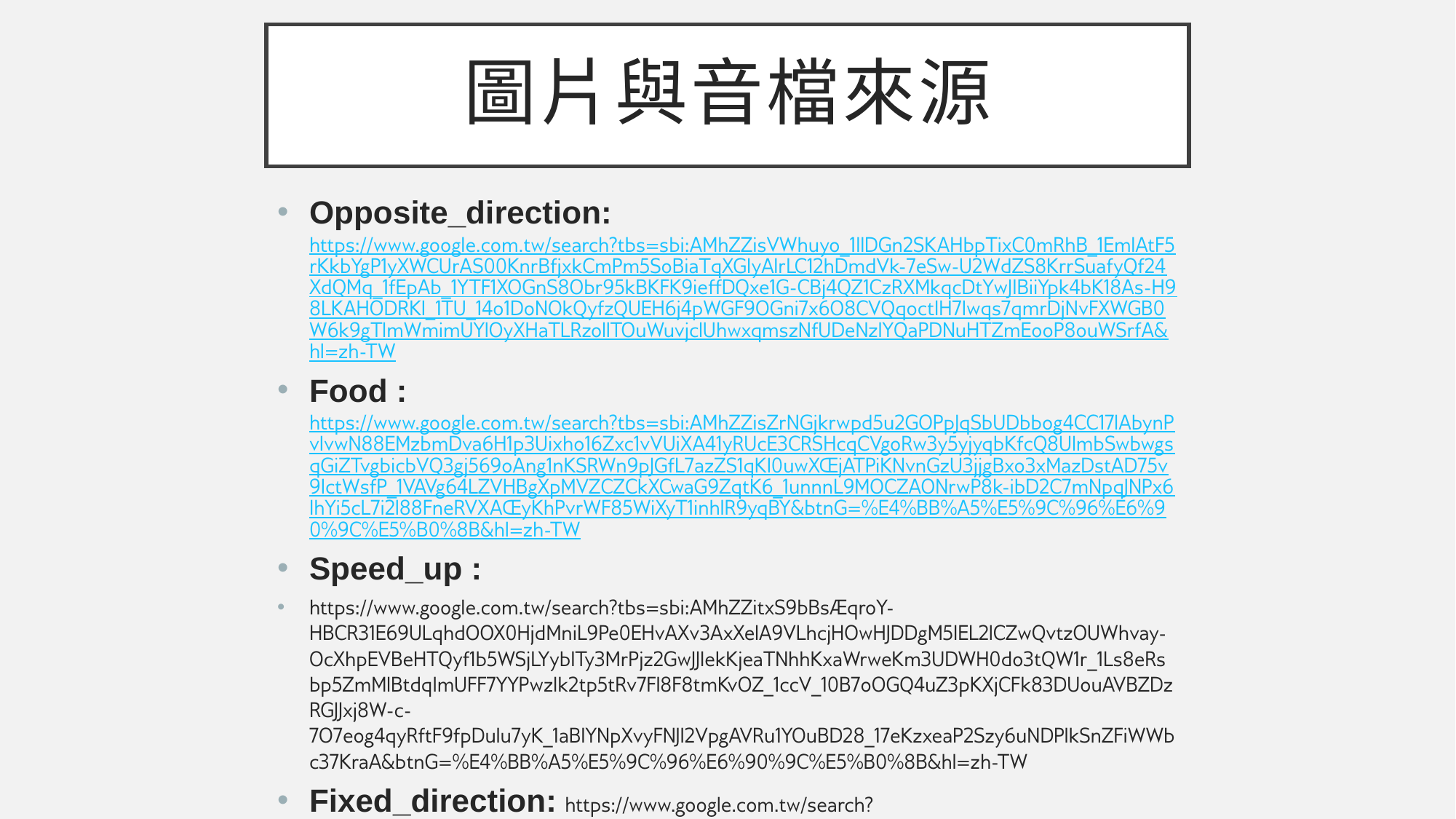

# 圖片與音檔來源
Opposite_direction: https://www.google.com.tw/search?tbs=sbi:AMhZZisVWhuyo_1IlDGn2SKAHbpTixC0mRhB_1EmlAtF5rKkbYgP1yXWCUrAS00KnrBfjxkCmPm5SoBiaTqXGIyAlrLC12hDmdVk-7eSw-U2WdZS8KrrSuafyQf24XdQMq_1fEpAb_1YTF1XOGnS8Obr95kBKFK9ieffDQxe1G-CBj4QZ1CzRXMkqcDtYwJIBiiYpk4bK18As-H98LKAHODRKI_1TU_14o1DoNOkQyfzQUEH6j4pWGF9OGni7x6O8CVQqoctIH7Iwqs7qmrDjNvFXWGB0W6k9gTlmWmimUYlOyXHaTLRzollTOuWuvjclUhwxqmszNfUDeNzlYQaPDNuHTZmEooP8ouWSrfA&hl=zh-TW
Food : https://www.google.com.tw/search?tbs=sbi:AMhZZisZrNGjkrwpd5u2GOPpJqSbUDbbog4CC17lAbynPvIvwN88EMzbmDva6H1p3Uixho16Zxc1vVUiXA41yRUcE3CRSHcqCVgoRw3y5yjyqbKfcQ8UlmbSwbwgsqGiZTvgbicbVQ3gj569oAng1nKSRWn9pJGfL7azZS1qKI0uwXOEjATPiKNvnGzU3jjgBxo3xMazDstAD75v9IctWsfP_1VAVg64LZVHBgXpMVZCZCkXCwaG9ZqtK6_1unnnL9MOCZAONrwP8k-ibD2C7mNpqJNPx6IhYi5cL7i2l88FneRVXAOEyKhPvrWF85WiXyT1inhlR9yqBY&btnG=%E4%BB%A5%E5%9C%96%E6%90%9C%E5%B0%8B&hl=zh-TW
Speed_up :
https://www.google.com.tw/search?tbs=sbi:AMhZZitxS9bBsAeqroY-HBCR31E69ULqhdOOX0HjdMniL9Pe0EHvAXv3AxXelA9VLhcjHOwHJDDgM5IEL2lCZwQvtzOUWhvay-OcXhpEVBeHTQyf1b5WSjLYybITy3MrPjz2GwJJIekKjeaTNhhKxaWrweKm3UDWH0do3tQW1r_1Ls8eRsbp5ZmMlBtdqImUFF7YYPwzIk2tp5tRv7Fl8F8tmKvOZ_1ccV_10B7oOGQ4uZ3pKXjCFk83DUouAVBZDzRGJJxj8W-c-7O7eog4qyRftF9fpDulu7yK_1aBIYNpXvyFNJI2VpgAVRu1YOuBD28_17eKzxeaP2Szy6uNDPlkSnZFiWWbc37KraA&btnG=%E4%BB%A5%E5%9C%96%E6%90%9C%E5%B0%8B&hl=zh-TW
Fixed_direction: https://www.google.com.tw/search?tbs=sbi:AMhZZivNWHdN9wmM2blpWtrwh0JMkDJ2kZ1g9uU1SAn6wN6Q3_1cMEng64vTmcEmBxOtwWrGZ0GpKSqACu9VyWZY04dhChFMImJ835I042dNz0grmRs7Hc8hpg2tI2ii6pro0CtfwS-5GwlU2HwFzGpeihPMbWCJe-Whxs8MJJ0IwZG6Xgp0l3Has2a13_1RH2TH7qIvvLrxLQadNBB-TRjoN8ycKYdoFy4l5iPplj3zvWC3REzh4dHucvBRglF9c1XbLElmXIhaOkN3Uy1oR5yfJHEla8cgXdzWMZ83CFI3-zWpTxsSPnSOyx75tFI5j71prLigO_1bOpw&btnG=%E4%BB%A5%E5%9C%96%E6%90%9C%E5%B0%8B&hl=zh-TW
）